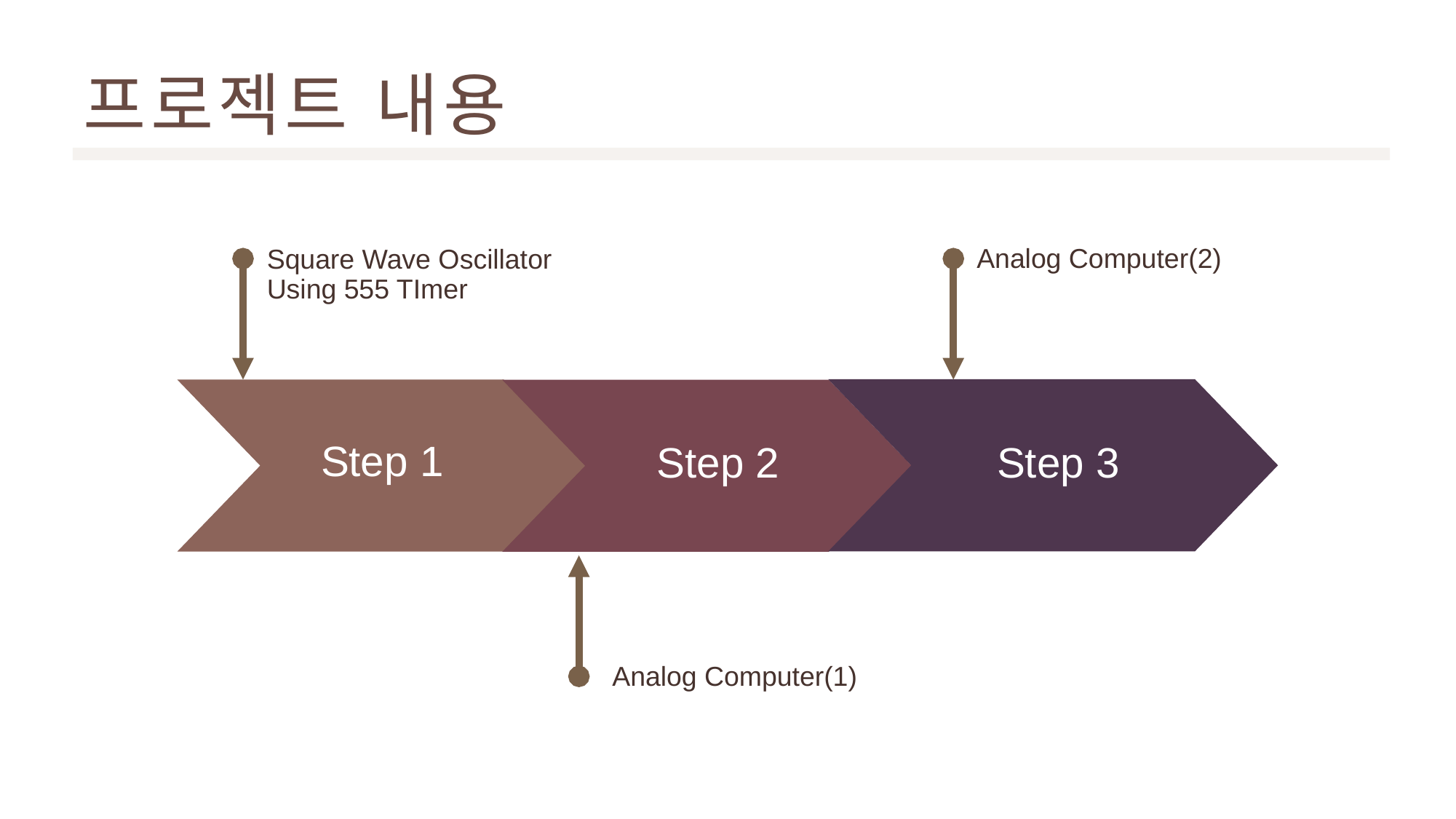

프로젝트 내용

Analog Computer(2)
Square Wave Oscillator
Using 555 TImer

Step 1
Step 3
Step 2
Analog Computer(1)